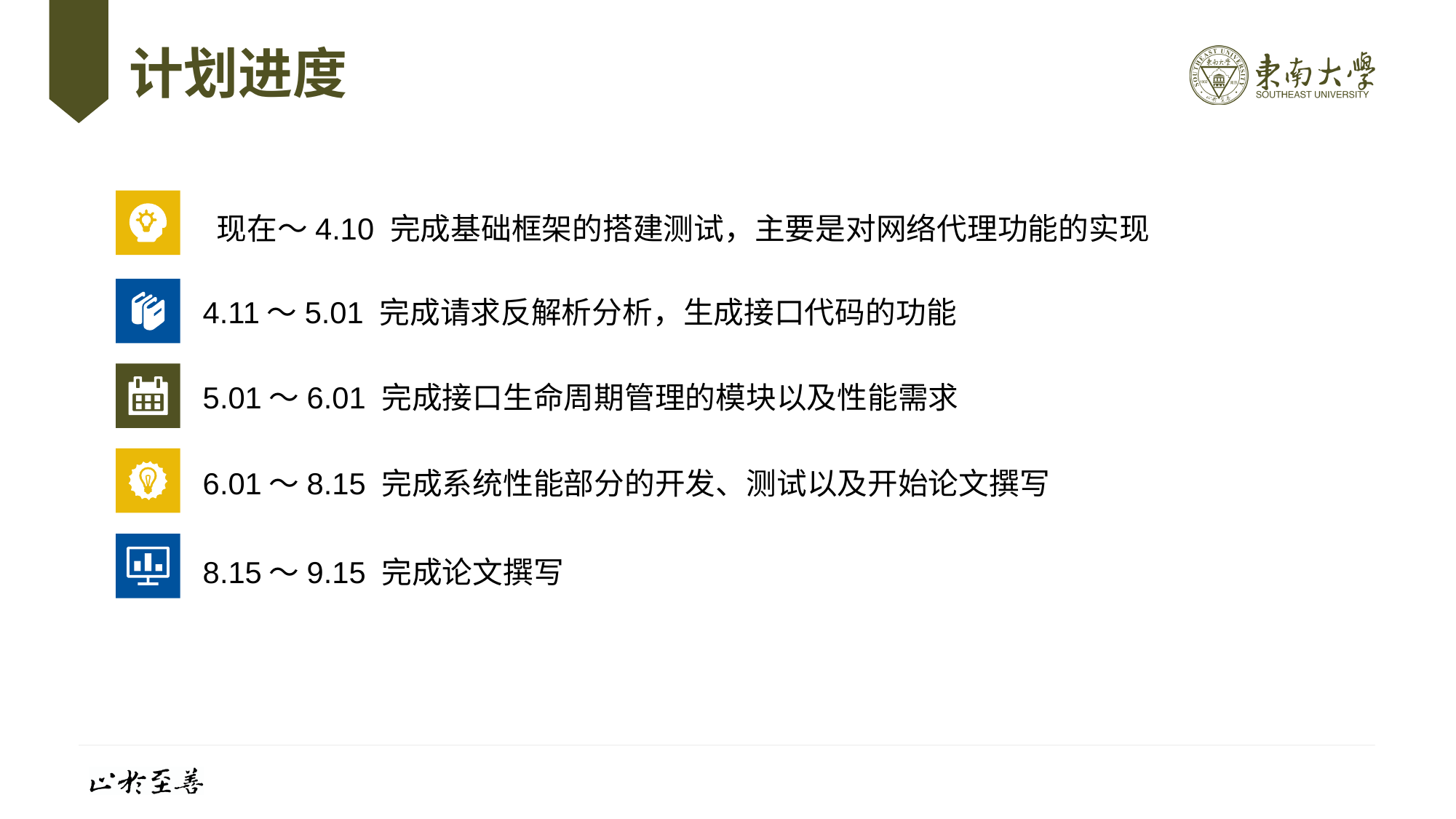

# 计划进度
 现在～4.10 完成基础框架的搭建测试，主要是对网络代理功能的实现

4.11～5.01 完成请求反解析分析，生成接口代码的功能

5.01～6.01 完成接口生命周期管理的模块以及性能需求

6.01～8.15 完成系统性能部分的开发、测试以及开始论文撰写

8.15～9.15 完成论文撰写

34